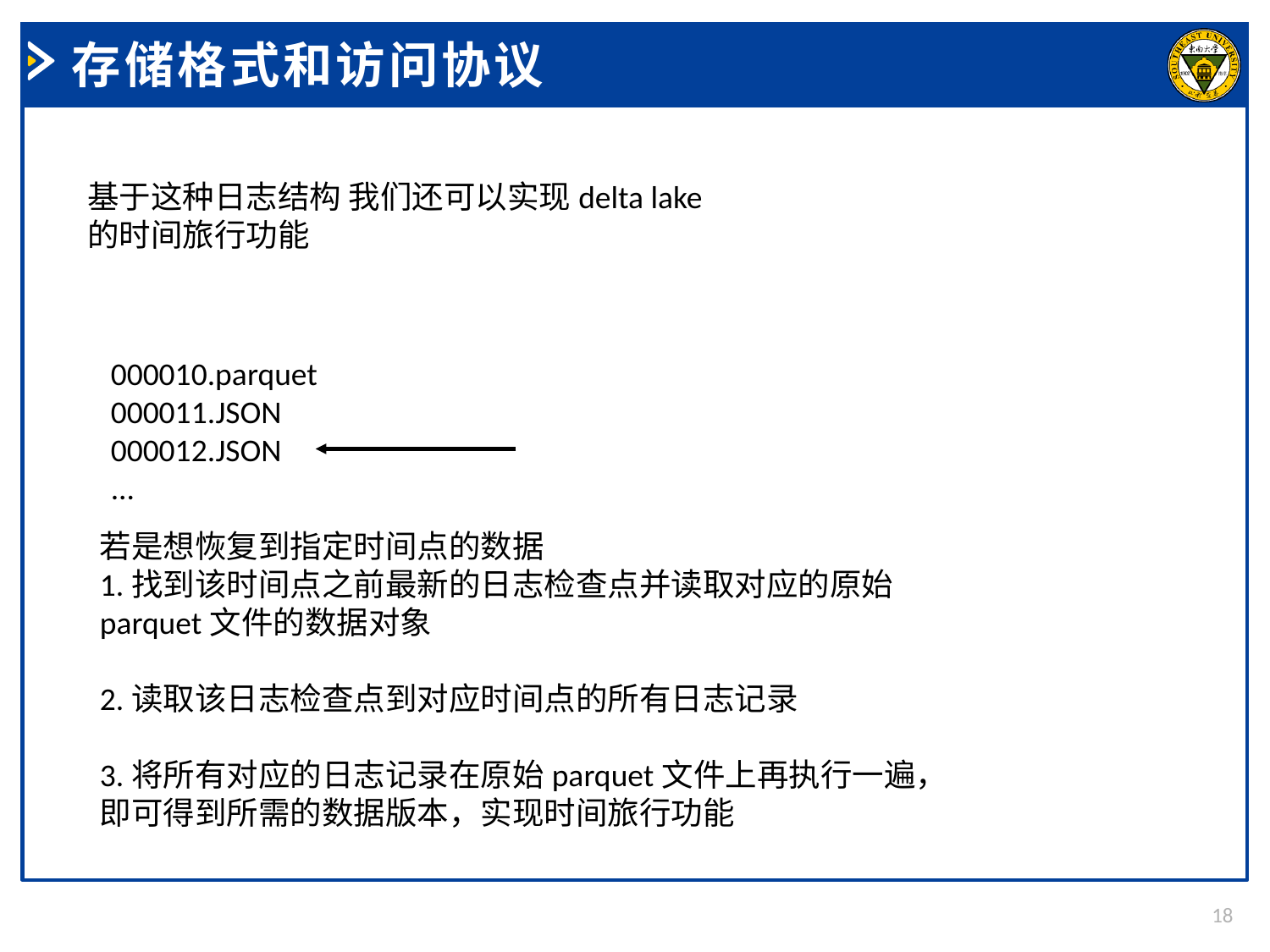

存储格式和访问协议
基于这种日志结构 我们还可以实现delta lake的时间旅行功能
000010.parquet
000011.JSON
000012.JSON
...
若是想恢复到指定时间点的数据
1.找到该时间点之前最新的日志检查点并读取对应的原始parquet文件的数据对象

2.读取该日志检查点到对应时间点的所有日志记录

3.将所有对应的日志记录在原始parquet文件上再执行一遍，即可得到所需的数据版本，实现时间旅行功能
18